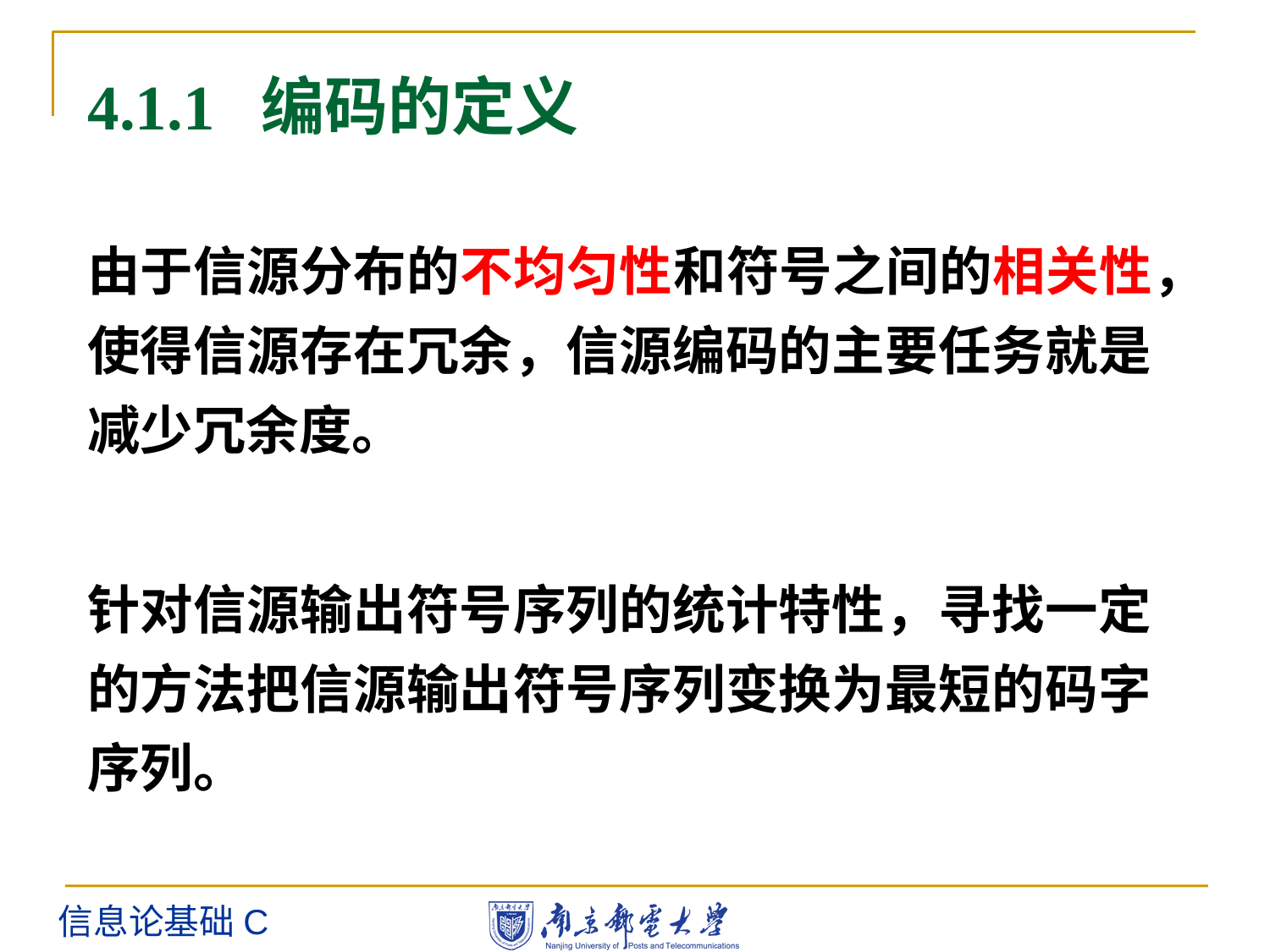

4.1.1  编码的定义
由于信源分布的不均匀性和符号之间的相关性，使得信源存在冗余，信源编码的主要任务就是减少冗余度。

针对信源输出符号序列的统计特性，寻找一定的方法把信源输出符号序列变换为最短的码字序列。
6